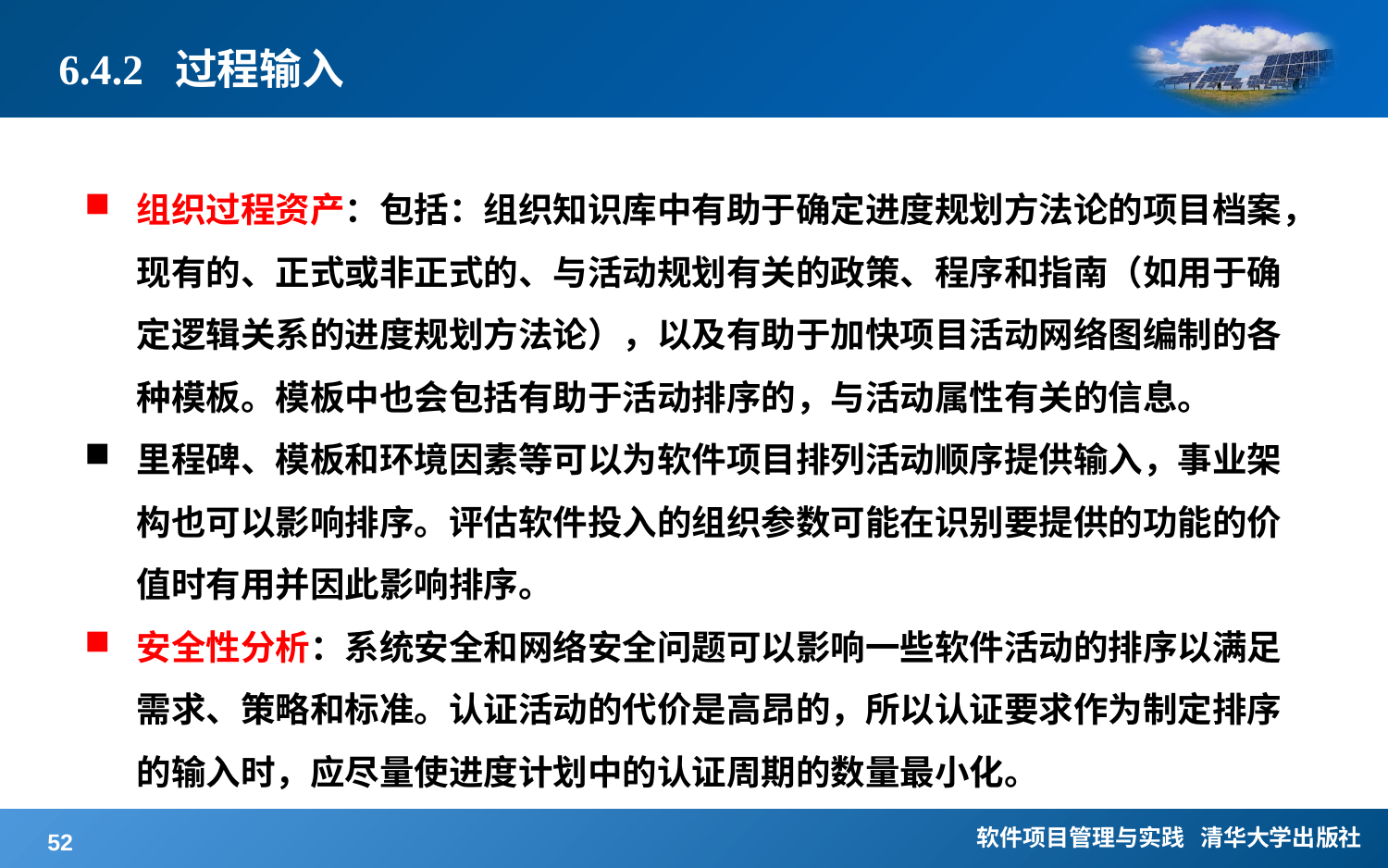

# 6.4.2  过程输入
组织过程资产：包括：组织知识库中有助于确定进度规划方法论的项目档案，现有的、正式或非正式的、与活动规划有关的政策、程序和指南（如用于确定逻辑关系的进度规划方法论），以及有助于加快项目活动网络图编制的各种模板。模板中也会包括有助于活动排序的，与活动属性有关的信息。
里程碑、模板和环境因素等可以为软件项目排列活动顺序提供输入，事业架构也可以影响排序。评估软件投入的组织参数可能在识别要提供的功能的价值时有用并因此影响排序。
安全性分析：系统安全和网络安全问题可以影响一些软件活动的排序以满足需求、策略和标准。认证活动的代价是高昂的，所以认证要求作为制定排序的输入时，应尽量使进度计划中的认证周期的数量最小化。